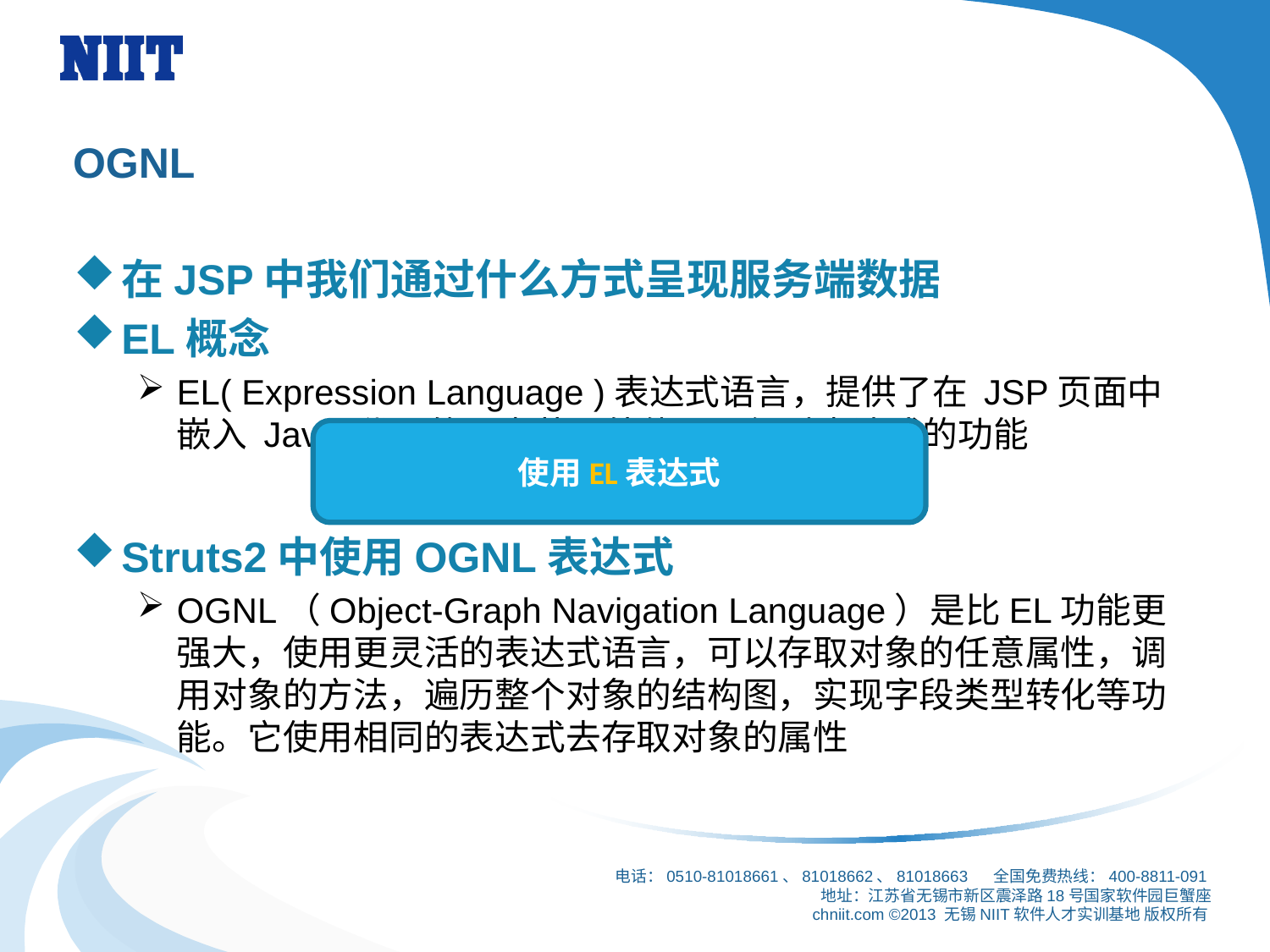

# OGNL
在JSP中我们通过什么方式呈现服务端数据
EL概念
EL( Expression Language )表达式语言，提供了在 JSP页面中嵌入 Java 代码的元素范围外使用运行时表达式的功能

Struts2中使用OGNL表达式
OGNL（Object-Graph Navigation Language）是比EL功能更强大，使用更灵活的表达式语言，可以存取对象的任意属性，调用对象的方法，遍历整个对象的结构图，实现字段类型转化等功能。它使用相同的表达式去存取对象的属性

使用EL表达式